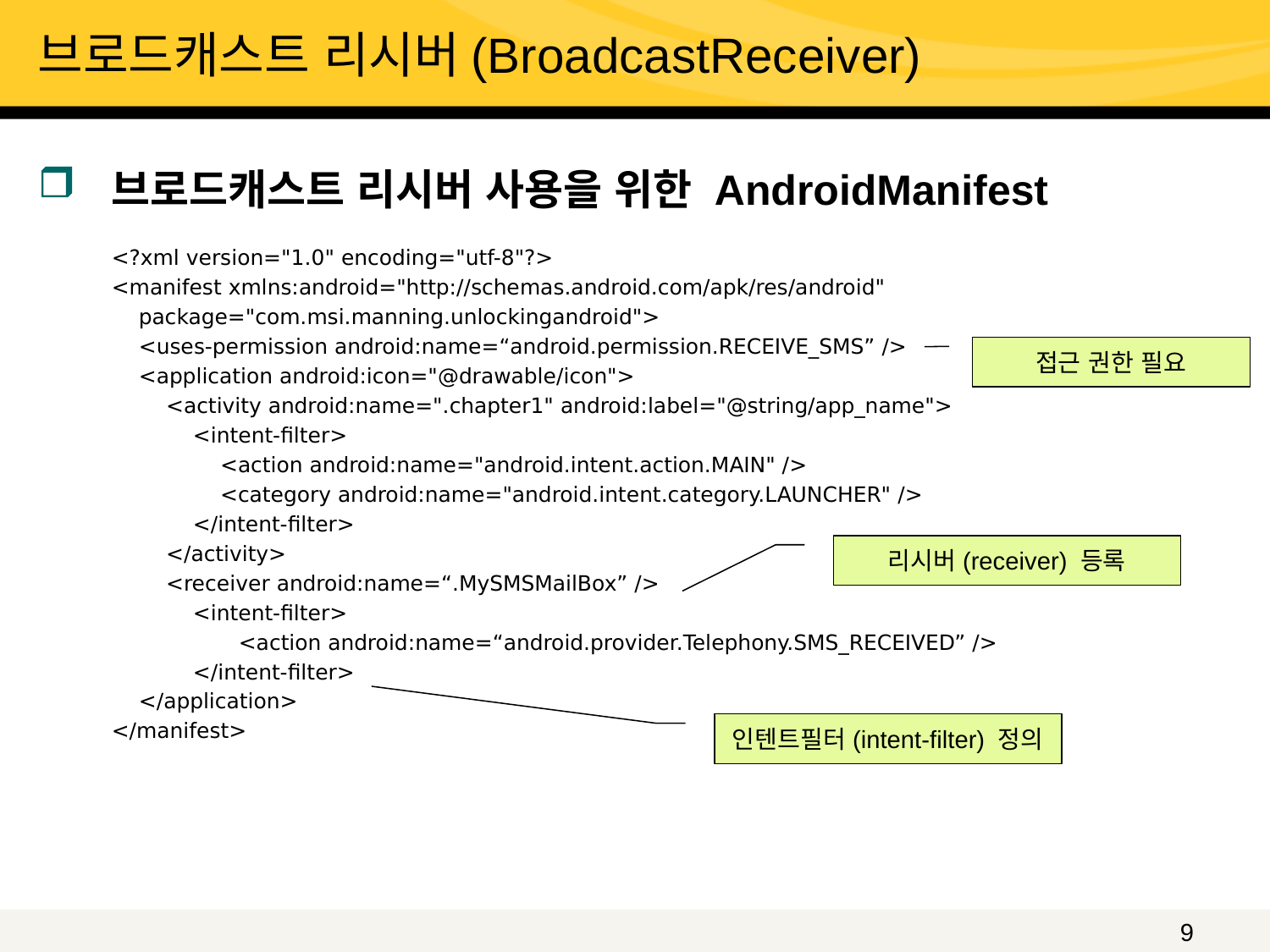

# 브로드캐스트 리시버(BroadcastReceiver)
브로드캐스트 리시버 사용을 위한 AndroidManifest

<?xml version="1.0" encoding="utf-8"?>
<manifest xmlns:android="http://schemas.android.com/apk/res/android"
    package="com.msi.manning.unlockingandroid">
    <uses-permission android:name=“android.permission.RECEIVE_SMS” />
    <application android:icon="@drawable/icon">
        <activity android:name=".chapter1" android:label="@string/app_name">
            <intent-filter>
                <action android:name="android.intent.action.MAIN" />
                <category android:name="android.intent.category.LAUNCHER" />
            </intent-filter>
        </activity>
        <receiver android:name=“.MySMSMailBox” />
            <intent-filter>
	<action android:name=“android.provider.Telephony.SMS_RECEIVED” />
            </intent-filter>
    </application>
</manifest>
접근 권한 필요
리시버(receiver) 등록
인텐트필터(intent-filter) 정의
9